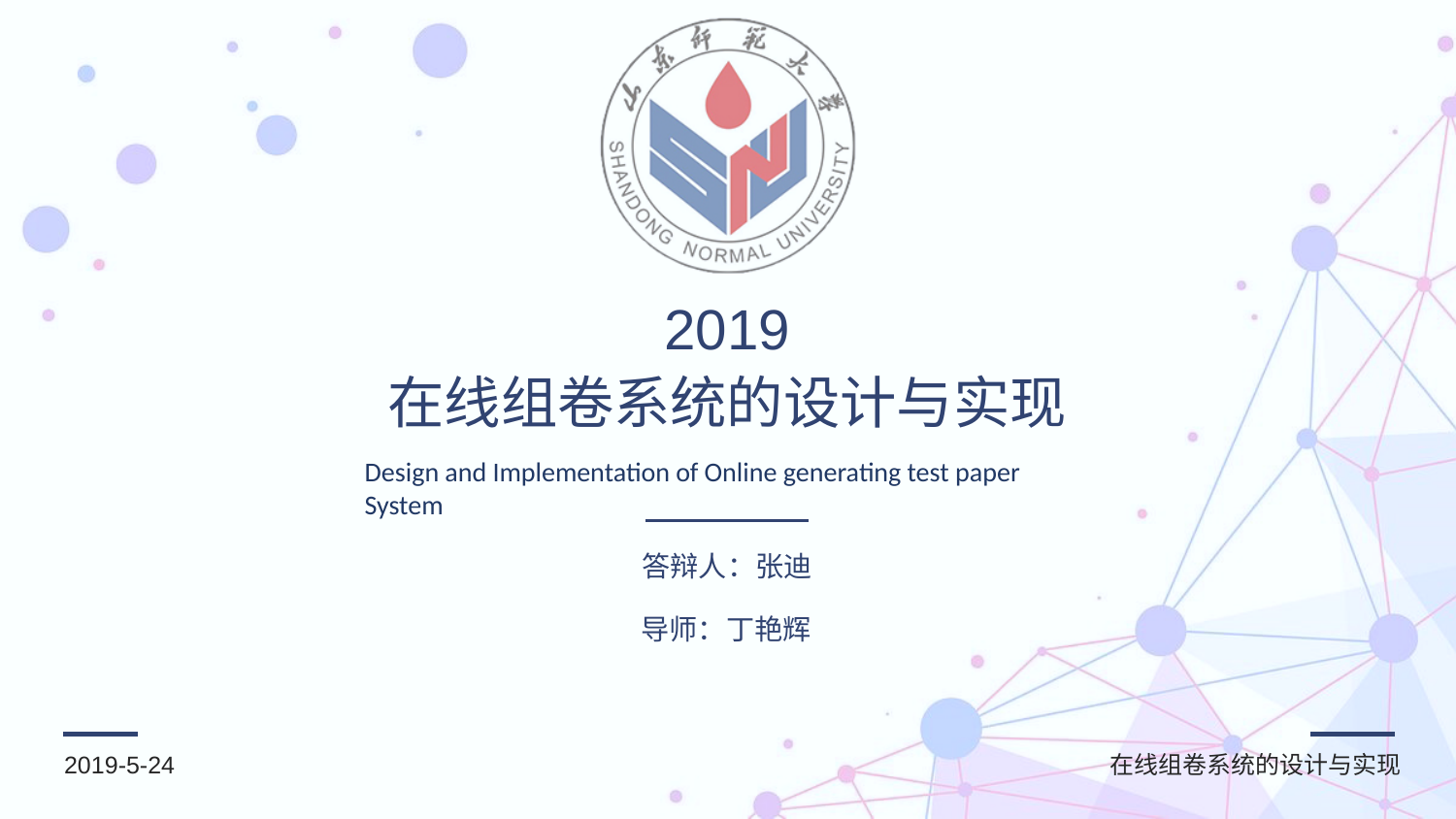

2019
在线组卷系统的设计与实现
Design and Implementation of Online generating test paper System
答辩人：张迪
导师：丁艳辉
2019-5-24
在线组卷系统的设计与实现